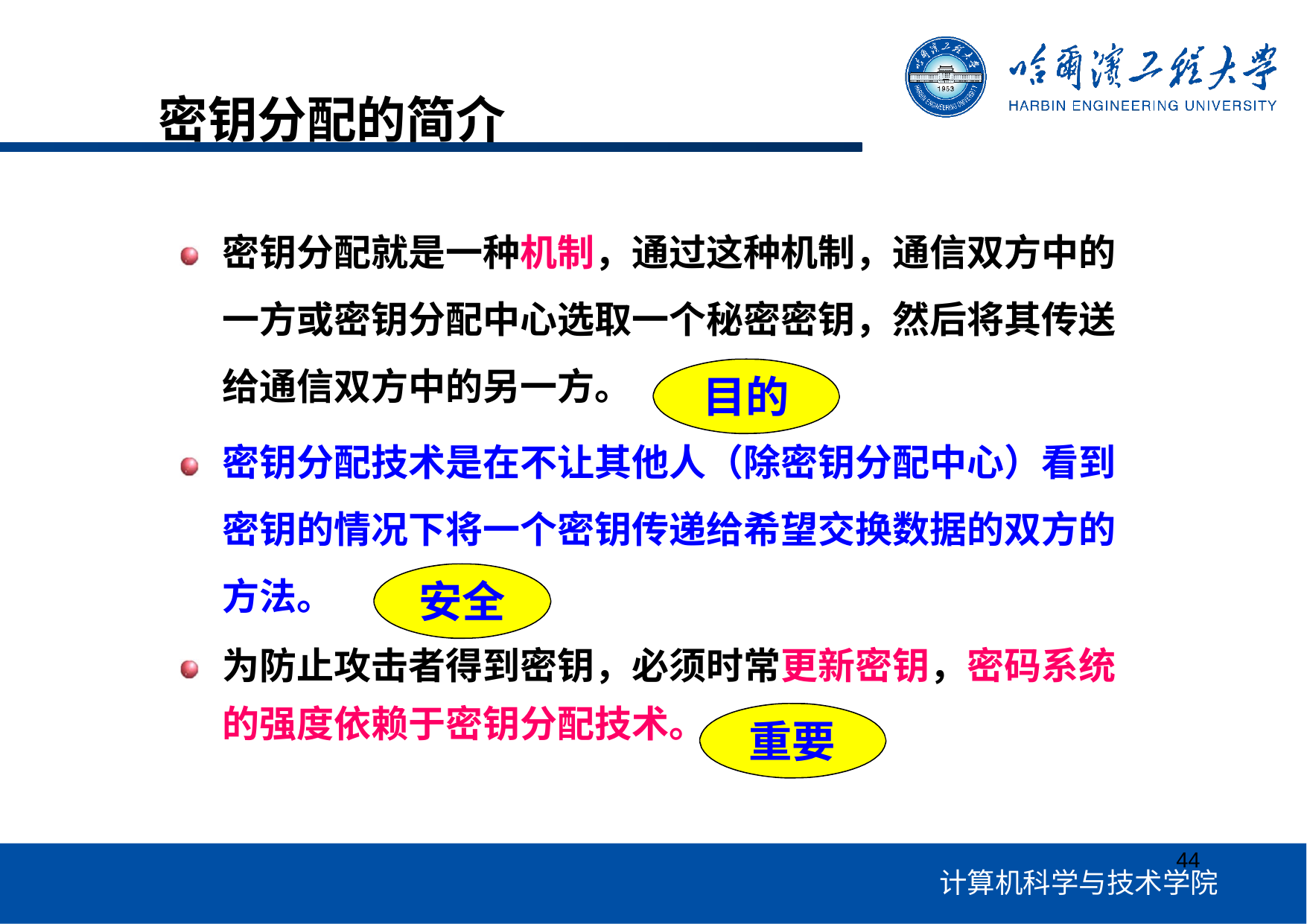

密钥分配的简介
密钥分配就是一种机制，通过这种机制，通信双方中的 一方或密钥分配中心选取一个秘密密钥，然后将其传送

给通信双方中的另一方。
目的
密钥分配技术是在不让其他人（除密钥分配中心）看到 密钥的情况下将一个密钥传递给希望交换数据的双方的

方法。
安全
为防止攻击者得到密钥，必须时常更新密钥，密码系统

的强度依赖于密钥分配技术。

重要
44